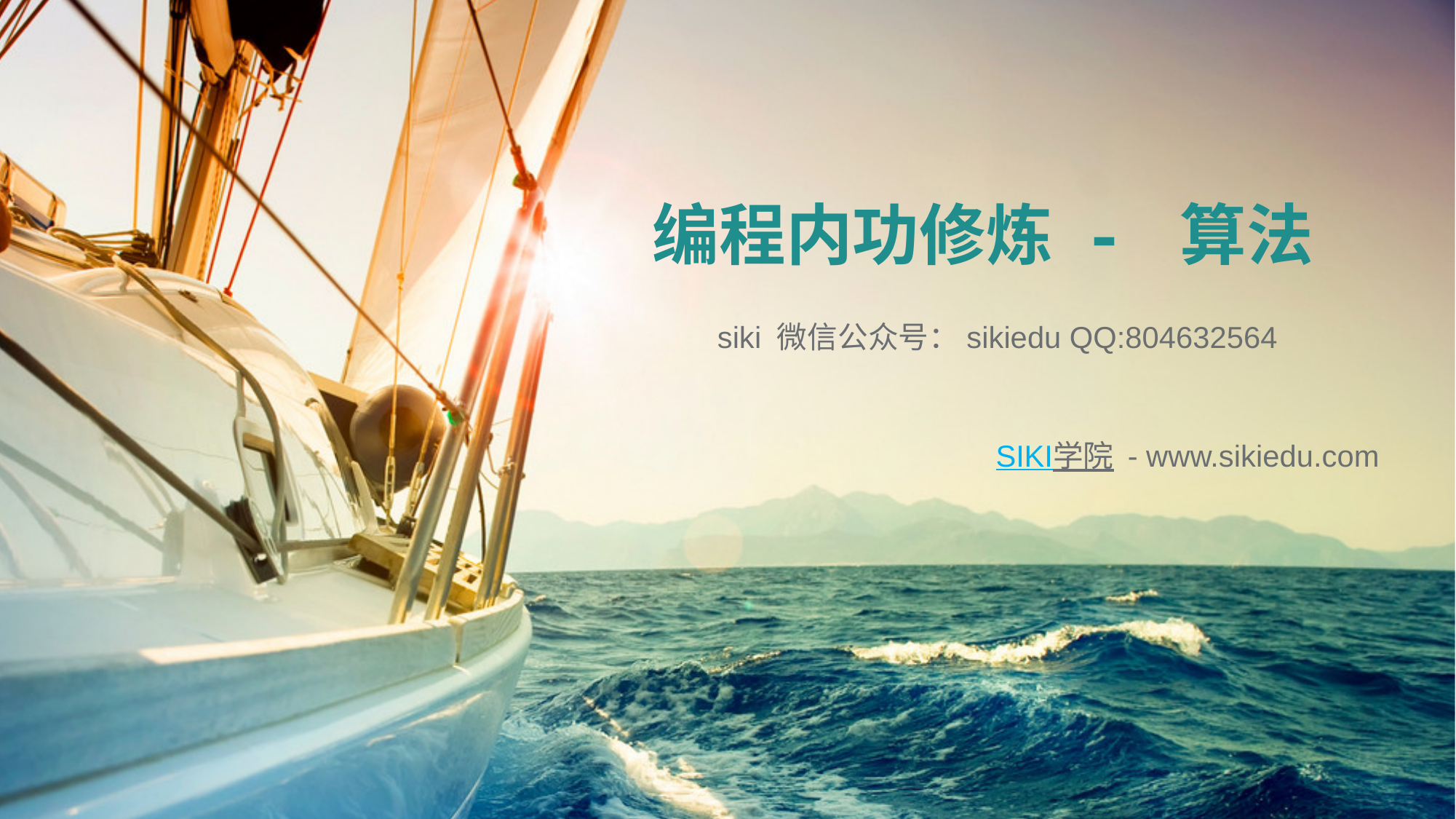

# 编程内功修炼 - 算法
siki 微信公众号：sikiedu QQ:804632564
SIKI学院 - www.sikiedu.com